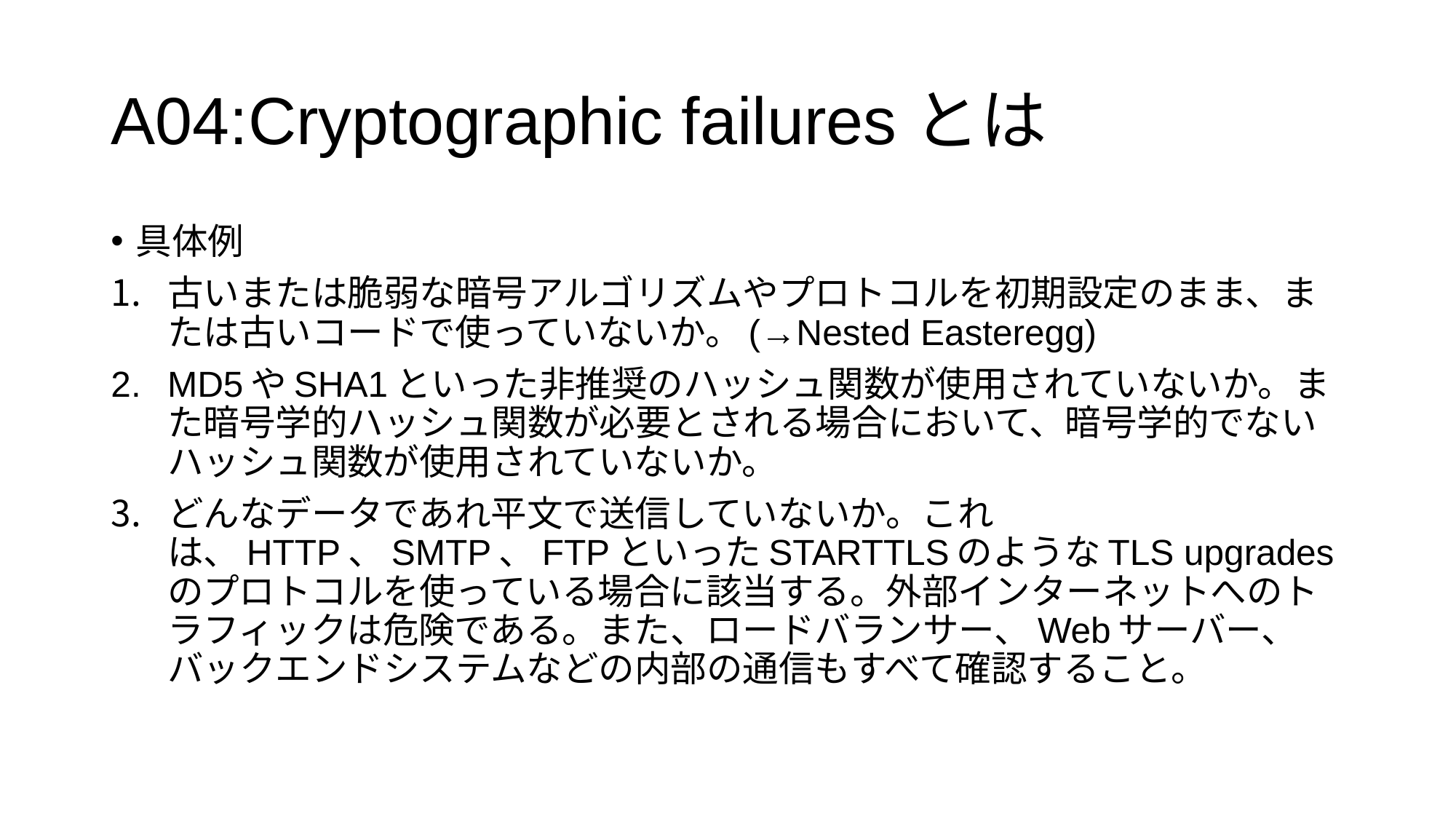

# A04:Cryptographic failuresとは
具体例
古いまたは脆弱な暗号アルゴリズムやプロトコルを初期設定のまま、または古いコードで使っていないか。(→Nested Easteregg)
MD5やSHA1といった非推奨のハッシュ関数が使用されていないか。また暗号学的ハッシュ関数が必要とされる場合において、暗号学的でないハッシュ関数が使用されていないか。
どんなデータであれ平文で送信していないか。これは、HTTP、SMTP、FTPといったSTARTTLSのようなTLS upgradesのプロトコルを使っている場合に該当する。外部インターネットへのトラフィックは危険である。また、ロードバランサー、Webサーバー、バックエンドシステムなどの内部の通信もすべて確認すること。